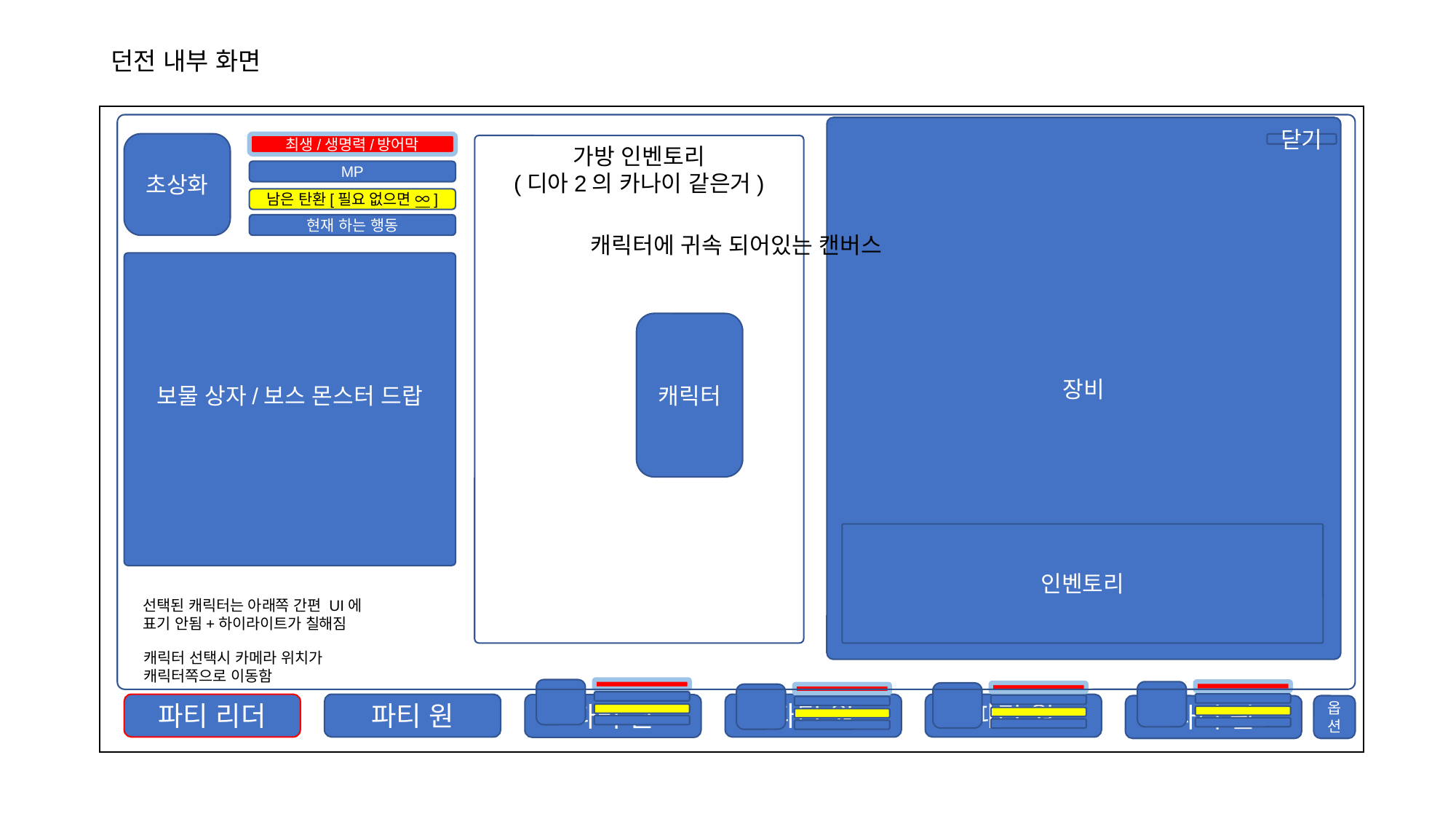

# 던전 내부 화면

캐릭터에 귀속 되어있는 캔버스
장비
초상화
최생/생명력/방어막
MP
남은 탄환[필요 없으면 ∞]
현재 하는 행동
닫기
가방 인벤토리
(디아2의 카나이 같은거)
보물 상자/보스 몬스터 드랍

캐릭터
인벤토리
선택된 캐릭터는 아래쪽 간편 UI에 표기 안됨+하이라이트가 칠해짐
캐릭터 선택시 카메라 위치가 캐릭터쪽으로 이동함

파티 리더
파티 원
파티 원
파티 원
파티 원
파티 원
옵션